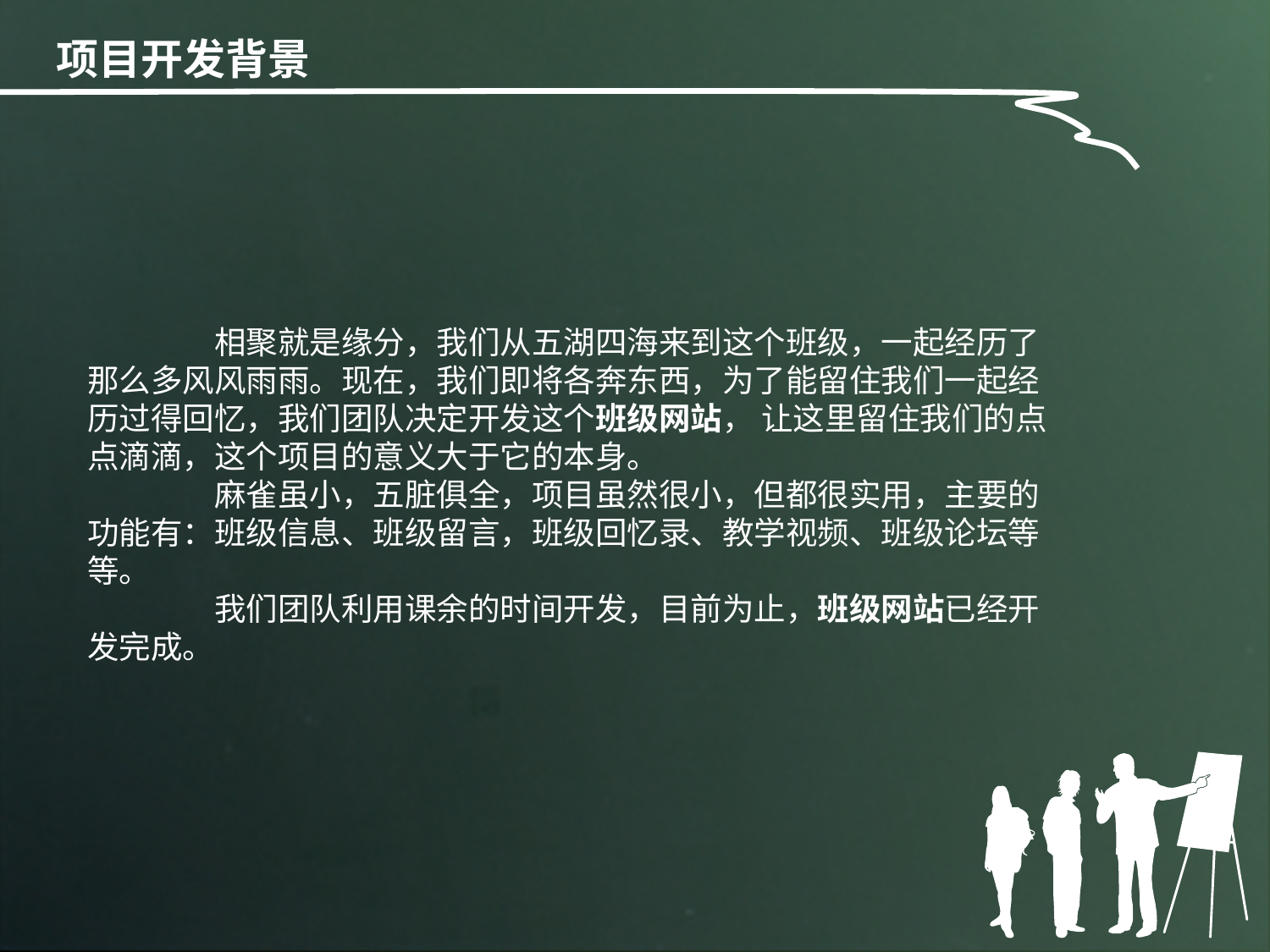

# 项目开发背景

	相聚就是缘分，我们从五湖四海来到这个班级，一起经历了那么多风风雨雨。现在，我们即将各奔东西，为了能留住我们一起经历过得回忆，我们团队决定开发这个班级网站， 让这里留住我们的点点滴滴，这个项目的意义大于它的本身。
	麻雀虽小，五脏俱全，项目虽然很小，但都很实用，主要的功能有：班级信息、班级留言，班级回忆录、教学视频、班级论坛等等。
	我们团队利用课余的时间开发，目前为止，班级网站已经开发完成。